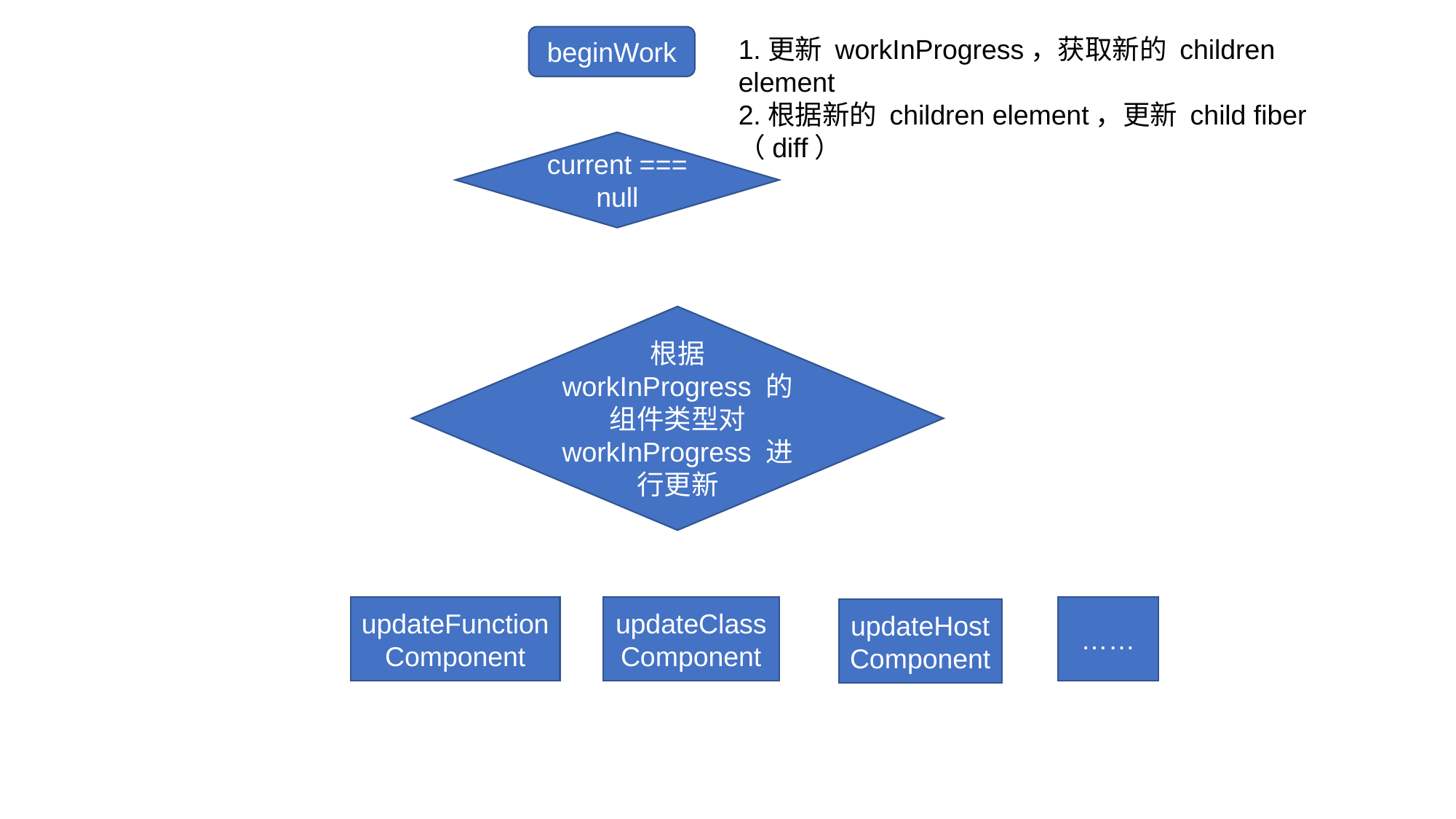

beginWork
1.更新 workInProgress，获取新的 children element
2.根据新的 children element，更新 child fiber（diff）
current === null
根据 workInProgress 的组件类型对 workInProgress 进行更新
……
updateClassComponent
updateFunctionComponent
updateHostComponent